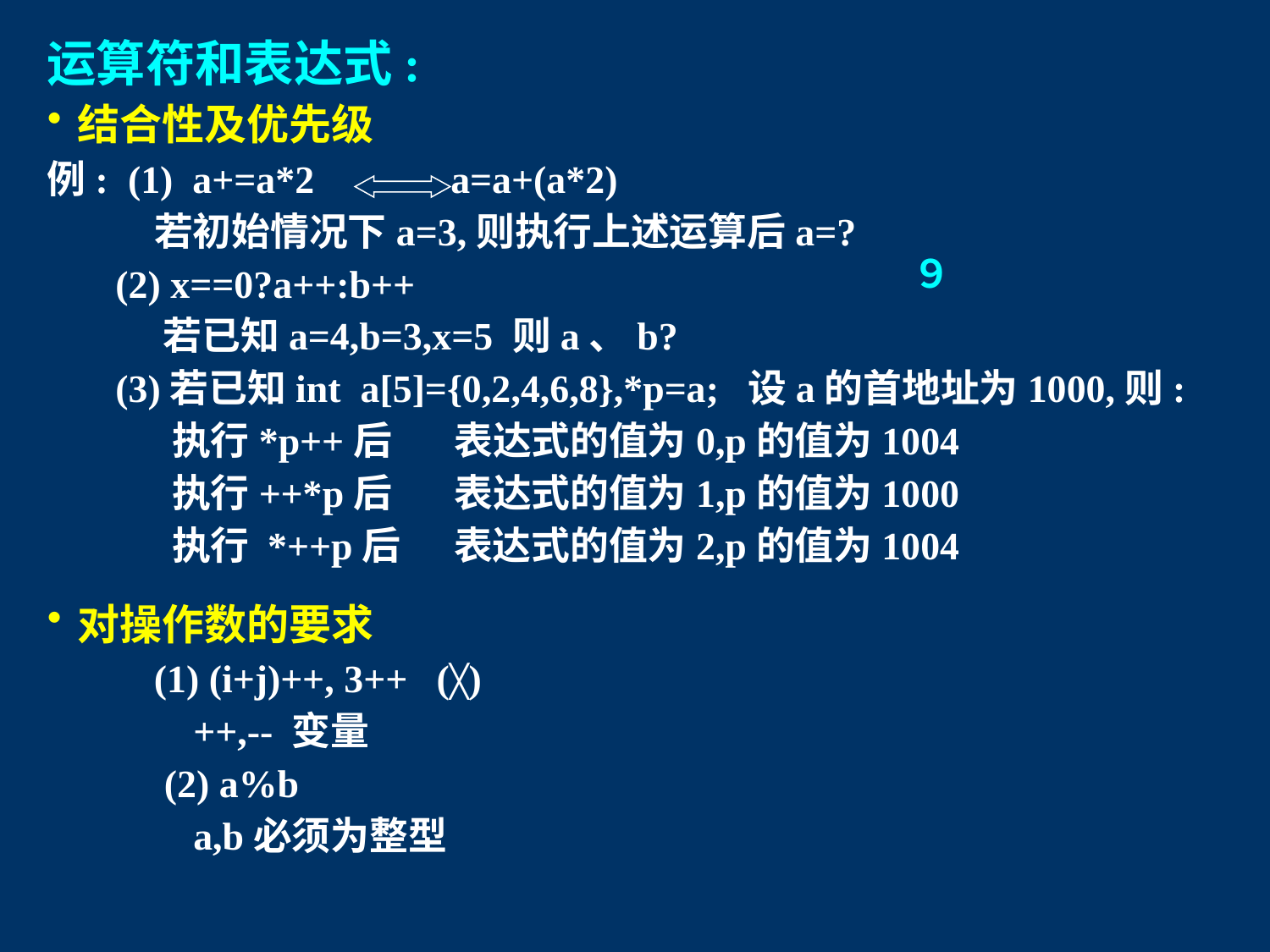

运算符和表达式:
结合性及优先级
例:  (1)  a+=a*2              a=a+(a*2)
           若初始情况下a=3,则执行上述运算后a=?
       (2) x==0?a++:b++
            若已知a=4,b=3,x=5 则a、b?
       (3)若已知int  a[5]={0,2,4,6,8},*p=a;  设a的首地址为1000,则:
             执行*p++后       表达式的值为0,p的值为1004
             执行++*p后       表达式的值为1,p的值为1000
             执行 *++p后      表达式的值为2,p的值为1004

对操作数的要求
            (1) (i+j)++, 3++   (╳)
               ++,-- 变量
            (2) a%b
               a,b必须为整型

９